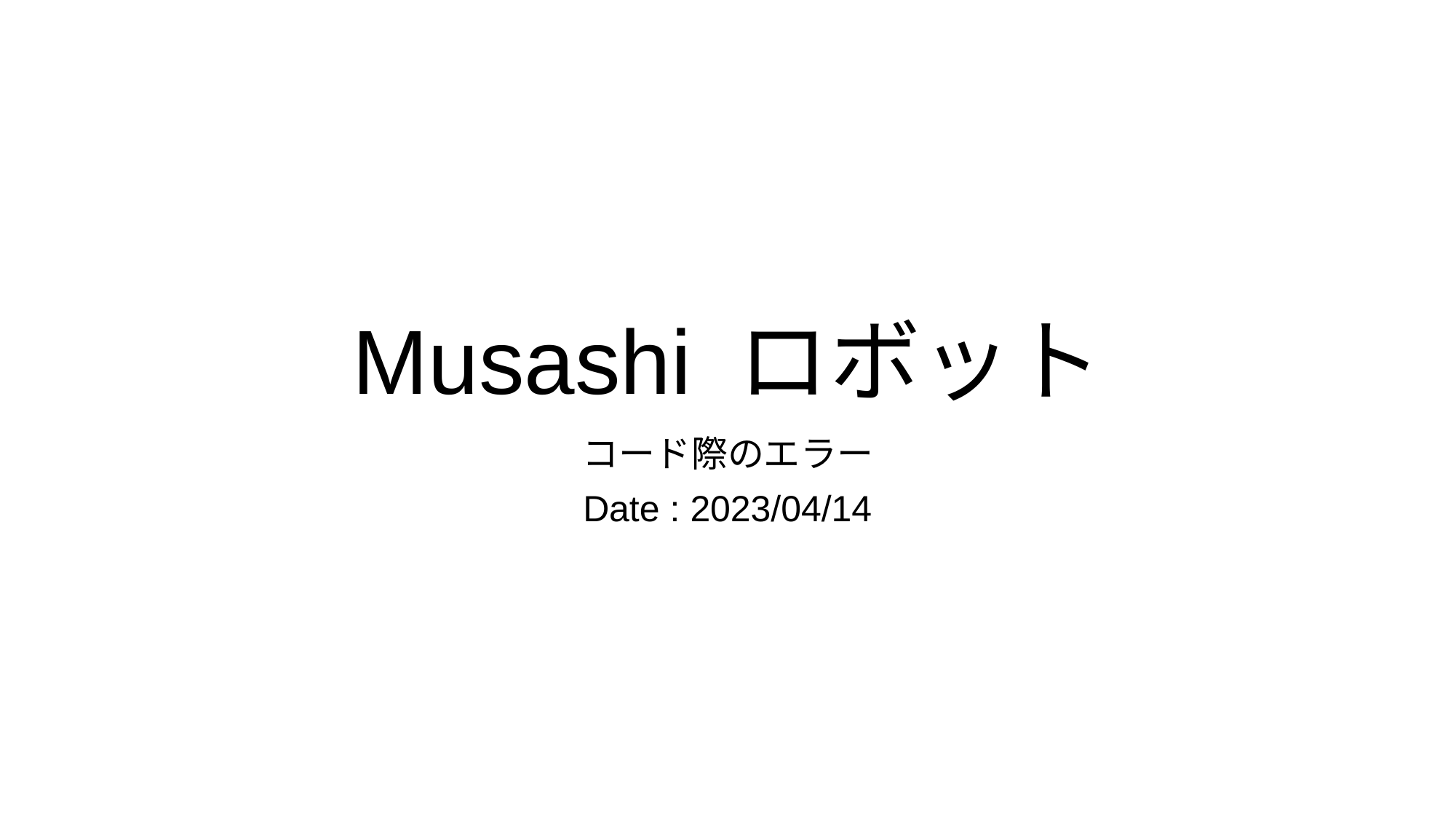

# Musashi ロボット
コード際のエラー
Date : 2023/04/14